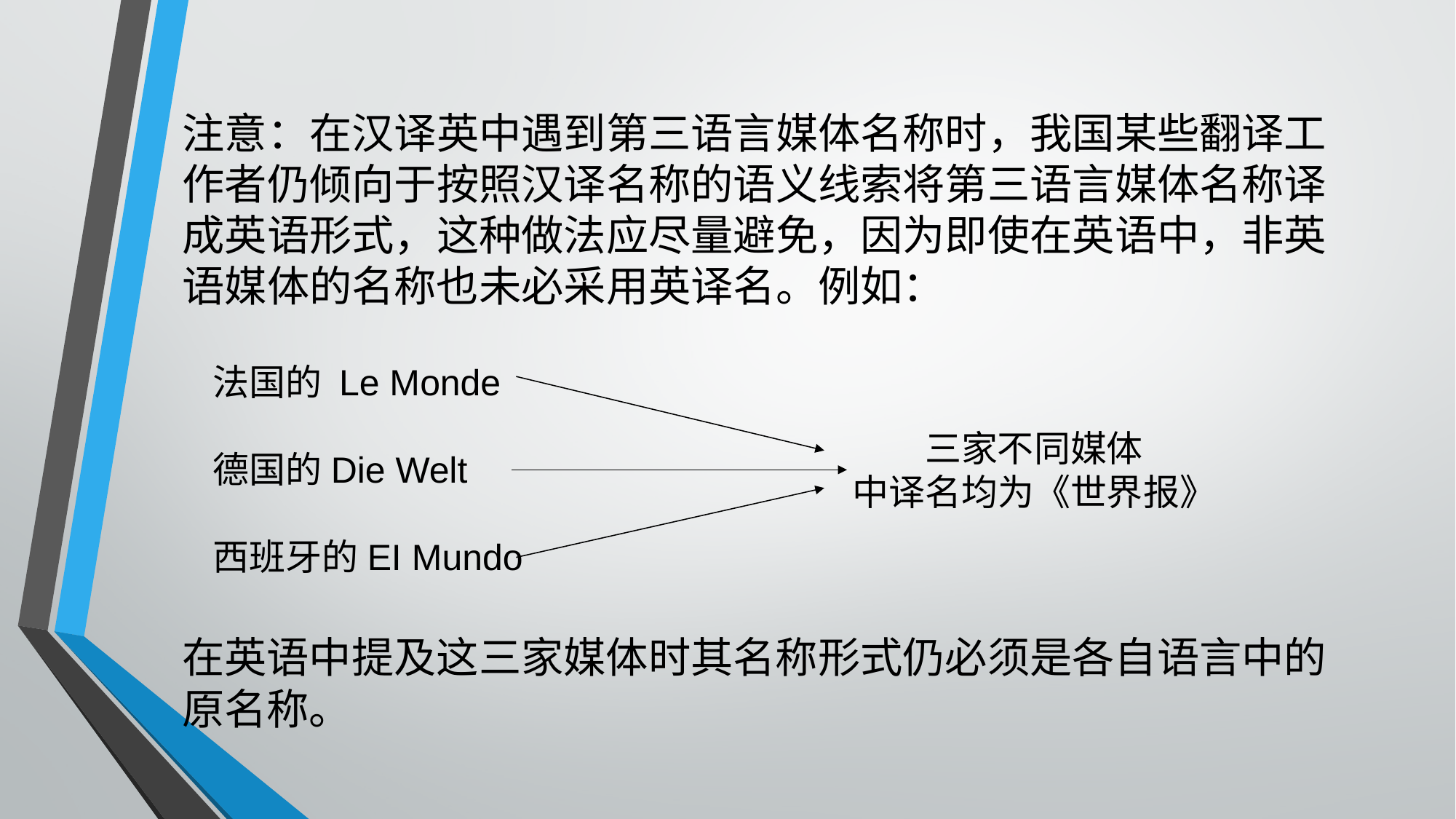

注意：在汉译英中遇到第三语言媒体名称时，我国某些翻译工作者仍倾向于按照汉译名称的语义线索将第三语言媒体名称译成英语形式，这种做法应尽量避免，因为即使在英语中，非英语媒体的名称也未必采用英译名。例如：

法国的 Le Monde

德国的Die Welt

西班牙的EI Mundo
三家不同媒体
中译名均为《世界报》
在英语中提及这三家媒体时其名称形式仍必须是各自语言中的原名称。